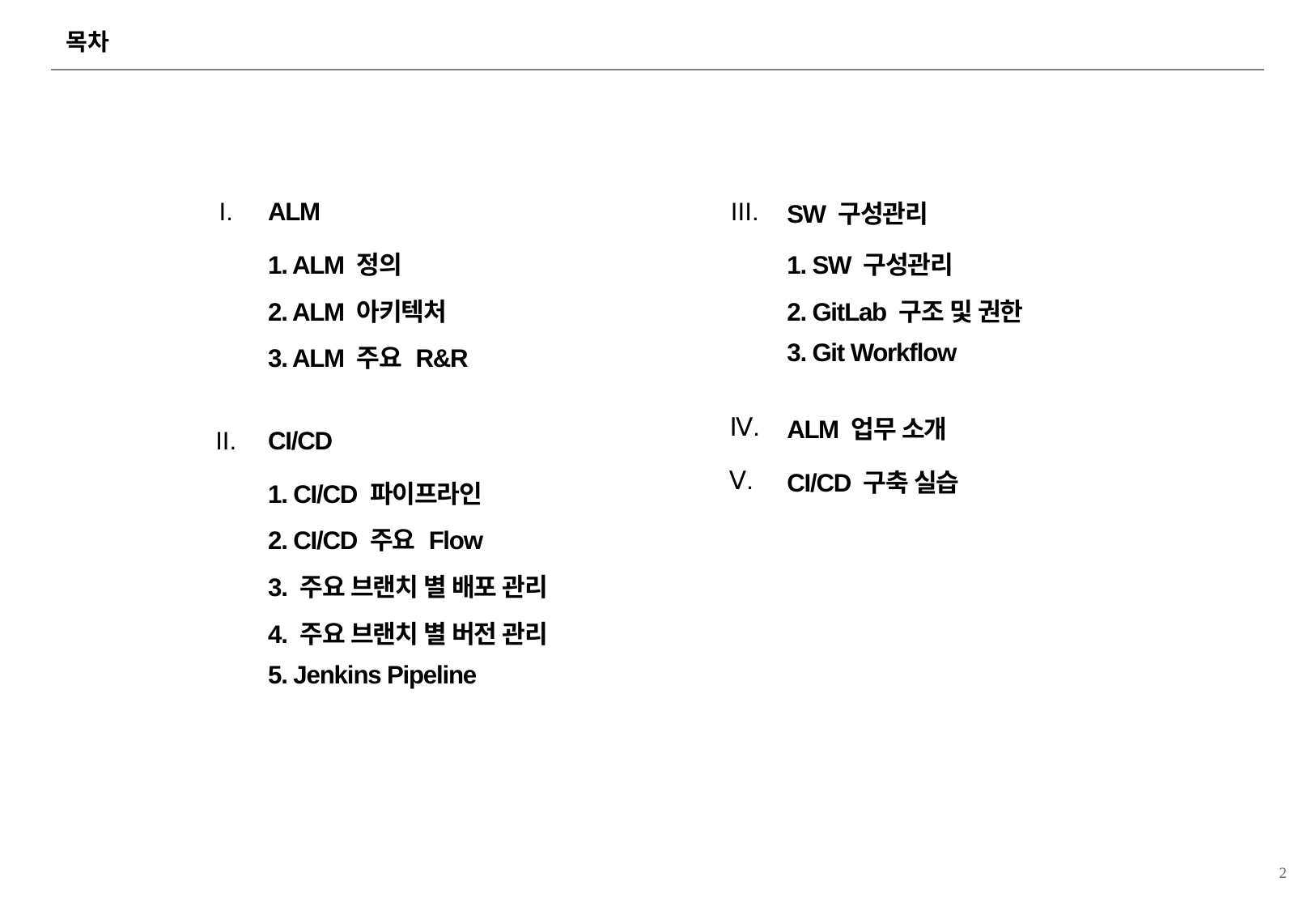

# 목차
| I. | ALM |
| --- | --- |
|  | 1. ALM 정의 2. ALM 아키텍처 3. ALM 주요 R&R |
| II. | CI/CD |
|  | 1. CI/CD 파이프라인 2. CI/CD 주요 Flow 3. 주요 브랜치 별 배포 관리 4. 주요 브랜치 별 버전 관리 5. Jenkins Pipeline |
| III. | SW 구성관리 |
| --- | --- |
|  | 1. SW 구성관리 2. GitLab 구조 및 권한 3. Git Workflow |
| Ⅳ. | ALM 업무 소개 |
| Ⅴ. | CI/CD 구축 실습 |
|  |  |
|  |  |
2